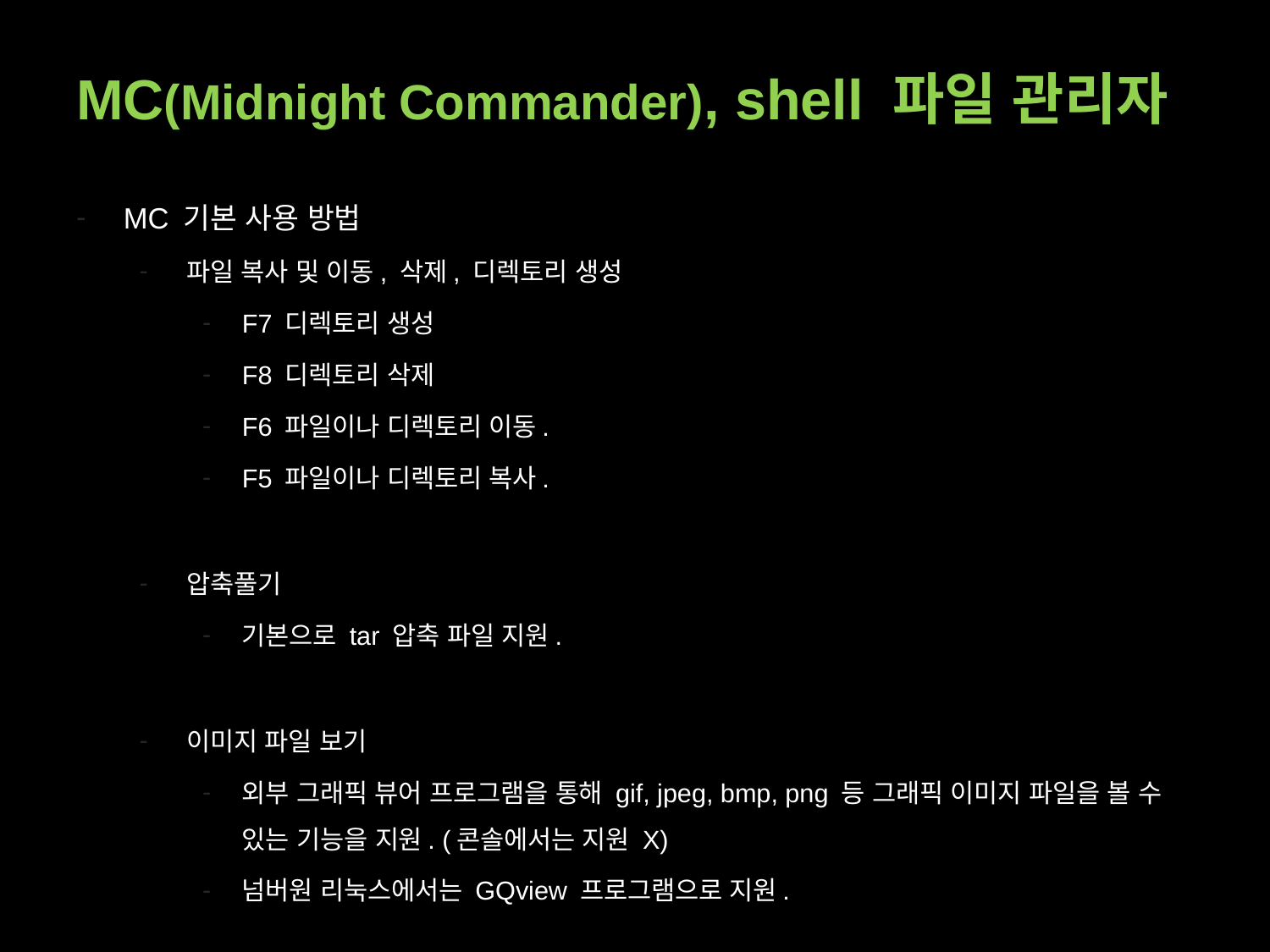

# MC(Midnight Commander), shell 파일 관리자
MC 기본 사용 방법
파일 복사 및 이동, 삭제, 디렉토리 생성
F7 디렉토리 생성
F8 디렉토리 삭제
F6 파일이나 디렉토리 이동.
F5 파일이나 디렉토리 복사.

압축풀기
기본으로 tar 압축 파일 지원.

이미지 파일 보기
외부 그래픽 뷰어 프로그램을 통해 gif, jpeg, bmp, png 등 그래픽 이미지 파일을 볼 수 있는 기능을 지원. (콘솔에서는 지원 X)
넘버원 리눅스에서는 GQview 프로그램으로 지원.